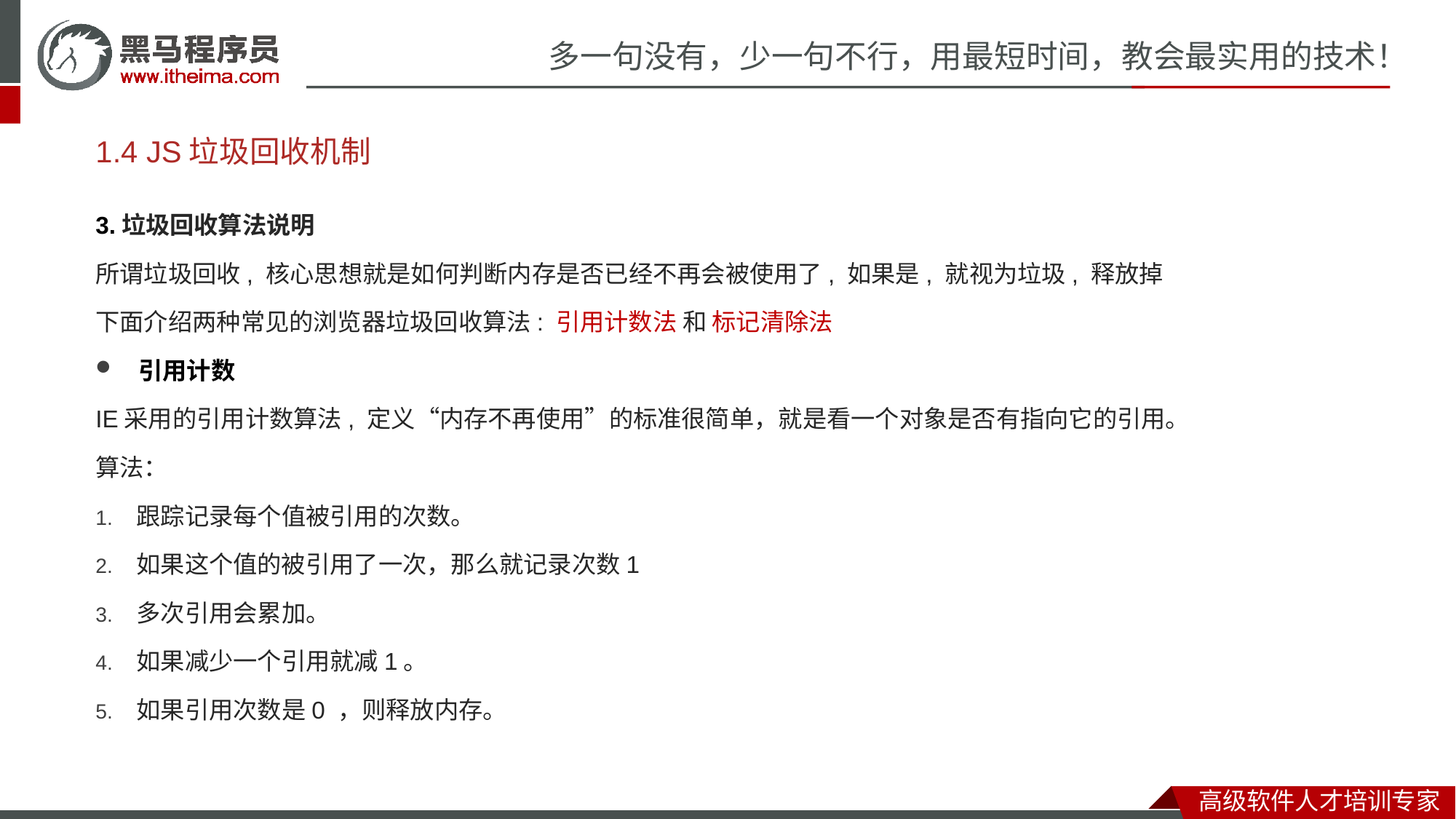

# 1.4 JS垃圾回收机制
3.垃圾回收算法说明
所谓垃圾回收, 核心思想就是如何判断内存是否已经不再会被使用了, 如果是, 就视为垃圾, 释放掉
下面介绍两种常见的浏览器垃圾回收算法: 引用计数法 和 标记清除法
引用计数
IE采用的引用计数算法, 定义“内存不再使用”的标准很简单，就是看一个对象是否有指向它的引用。
算法：
跟踪记录每个值被引用的次数。
如果这个值的被引用了一次，那么就记录次数1
多次引用会累加。
如果减少一个引用就减1。
如果引用次数是0 ，则释放内存。